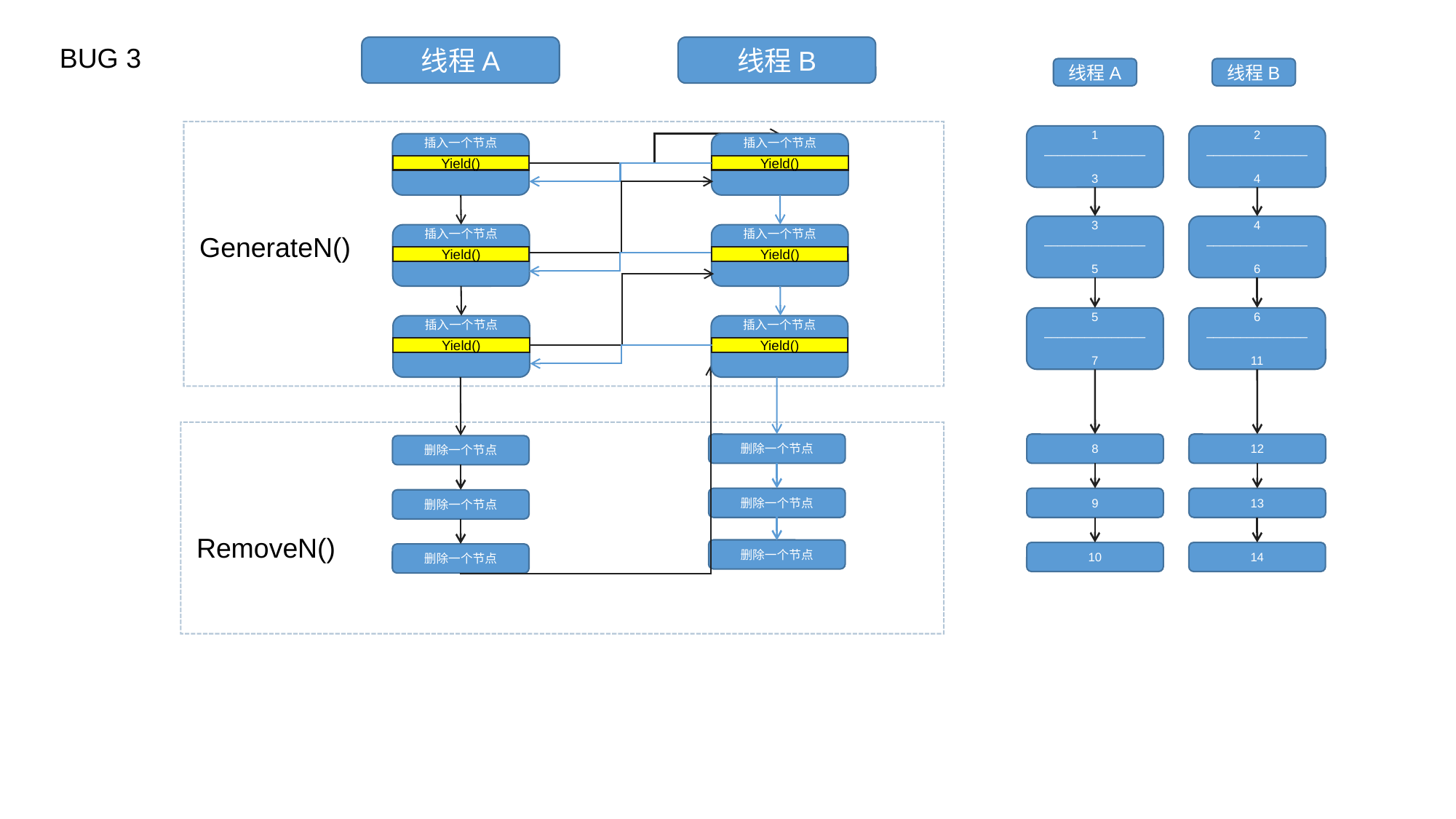

BUG 3
线程A
线程B
线程A
线程B

1
_______________

3
2
_______________

4
插入一个节点

插入一个节点

Yield()
Yield()
3
_______________

5
4
_______________

6
插入一个节点

插入一个节点

GenerateN()
Yield()
Yield()
5
_______________

7
6
_______________

11
插入一个节点

插入一个节点

Yield()
Yield()

删除一个节点
8
12
删除一个节点
删除一个节点
9
13
删除一个节点
RemoveN()
删除一个节点
10
14
删除一个节点